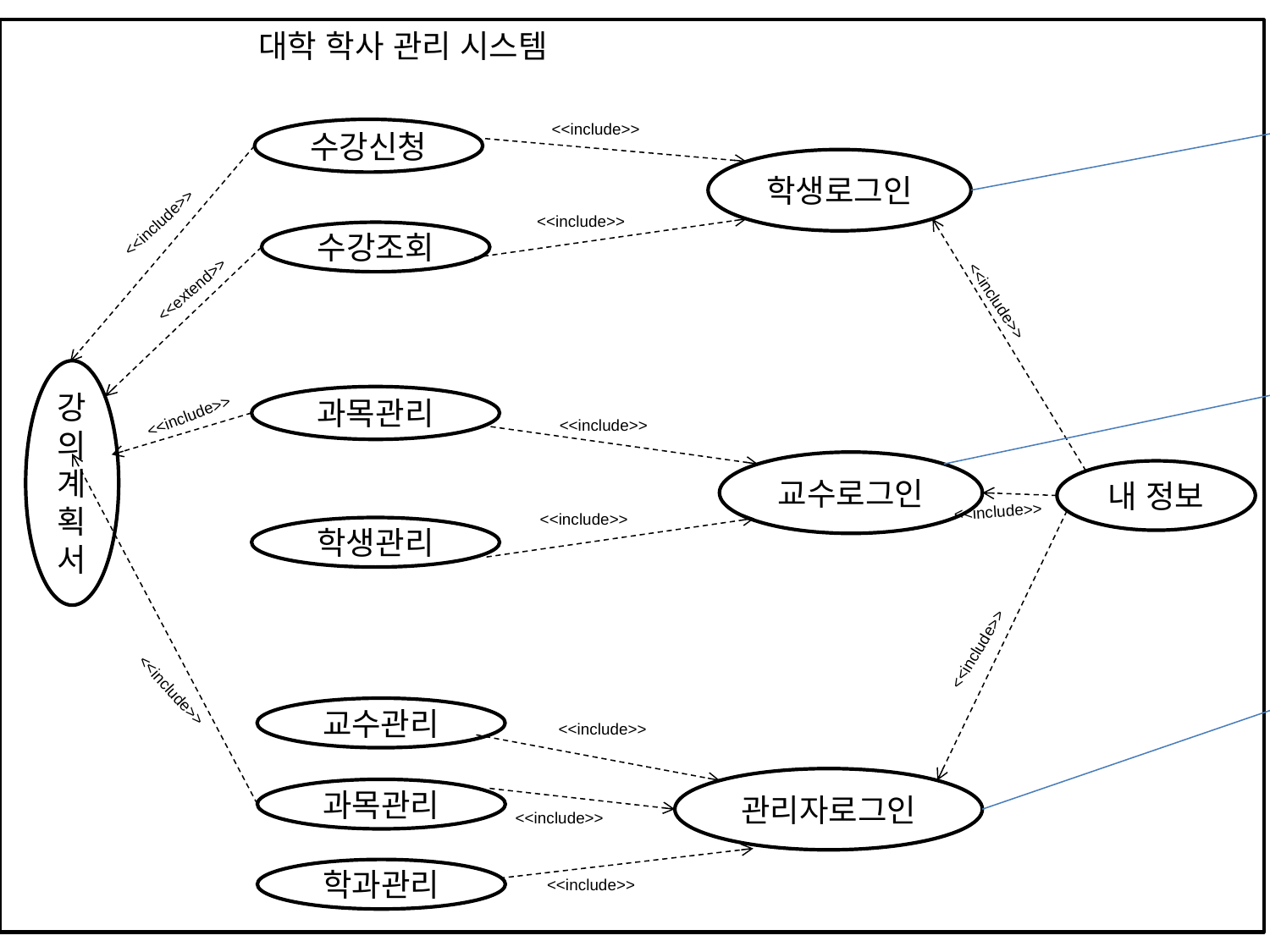

대학 학사 관리 시스템

학생
<<include>>
수강신청
학생로그인
<<include>>
<<include>>
수강조회
<<extend>>
<<include>>
강의계획서

교수
과목관리
<<include>>
<<include>>
교수로그인
내 정보
<<include>>
<<include>>
학생관리
<<include>>

교직원
<<include>>
교수관리
<<include>>
관리자로그인
과목관리
<<include>>
학과관리
<<include>>